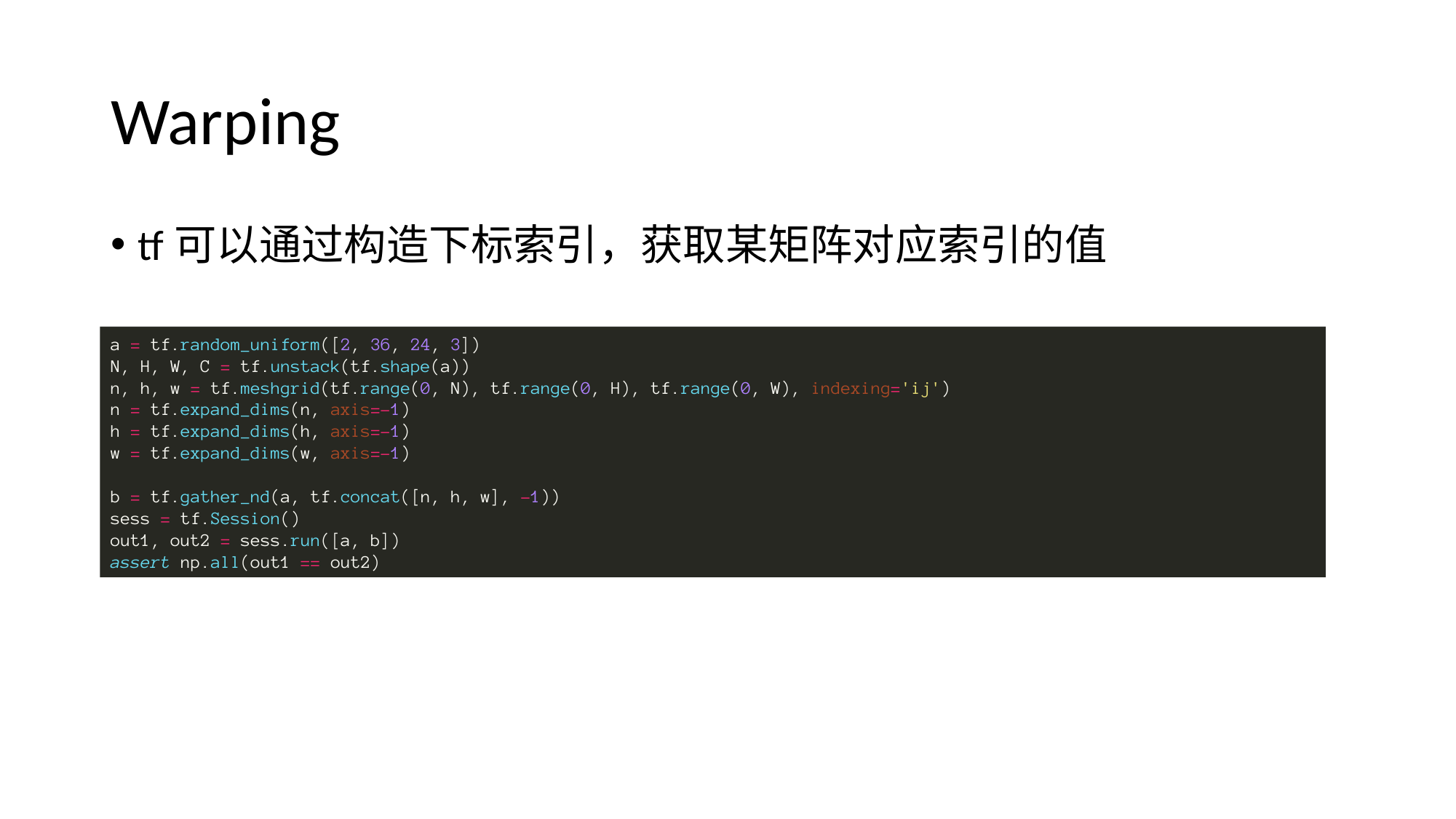

# Warping
tf可以通过构造下标索引，获取某矩阵对应索引的值
a = tf.random_uniform([2, 36, 24, 3])
N, H, W, C = tf.unstack(tf.shape(a))
n, h, w = tf.meshgrid(tf.range(0, N), tf.range(0, H), tf.range(0, W), indexing='ij')
n = tf.expand_dims(n, axis=-1)
h = tf.expand_dims(h, axis=-1)
w = tf.expand_dims(w, axis=-1)
b = tf.gather_nd(a, tf.concat([n, h, w], -1))
sess = tf.Session()
out1, out2 = sess.run([a, b])
assert np.all(out1 == out2)